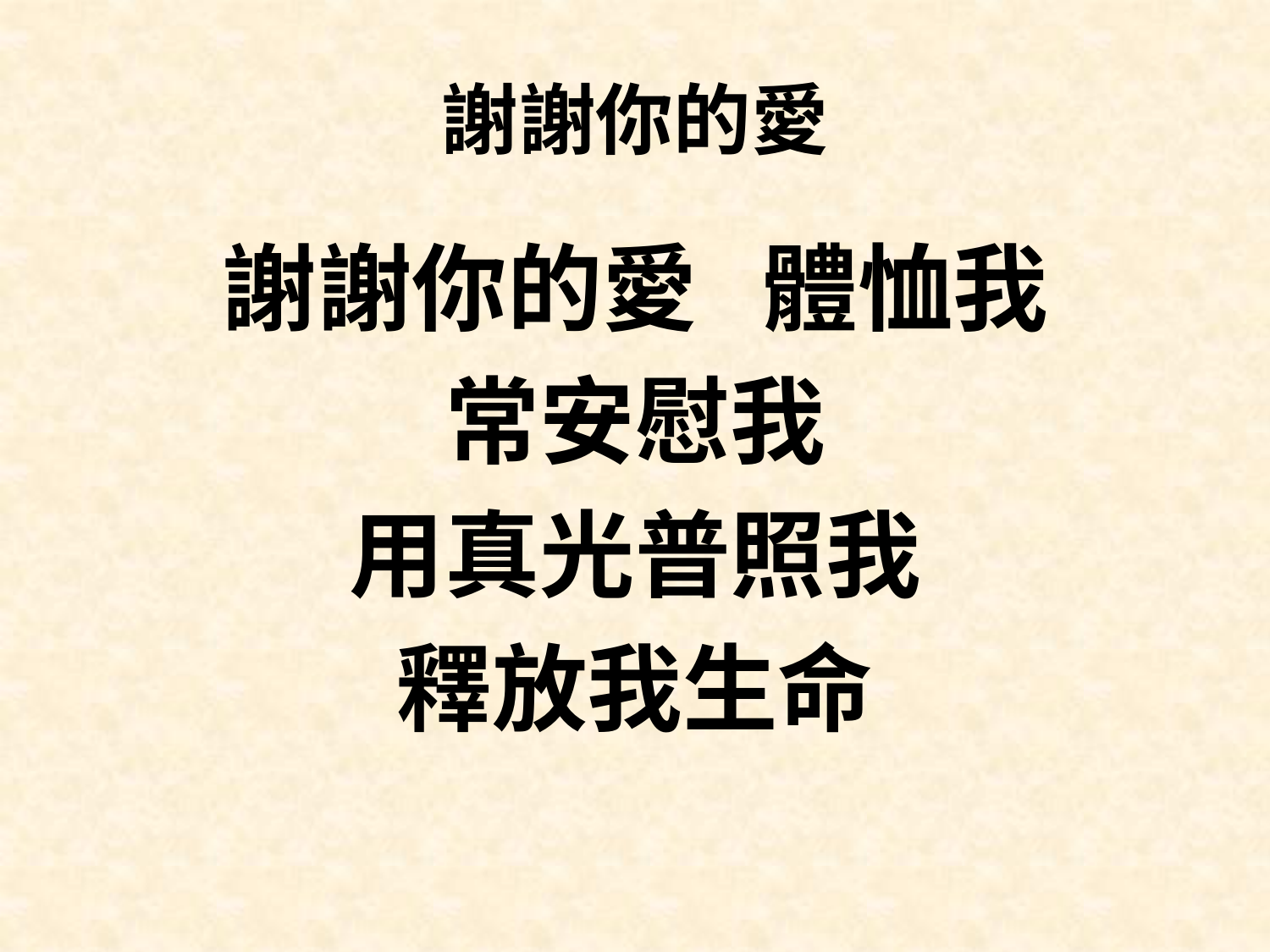

# 謝謝你的愛
謝謝你的愛   體恤我
常安慰我
用真光普照我
釋放我生命